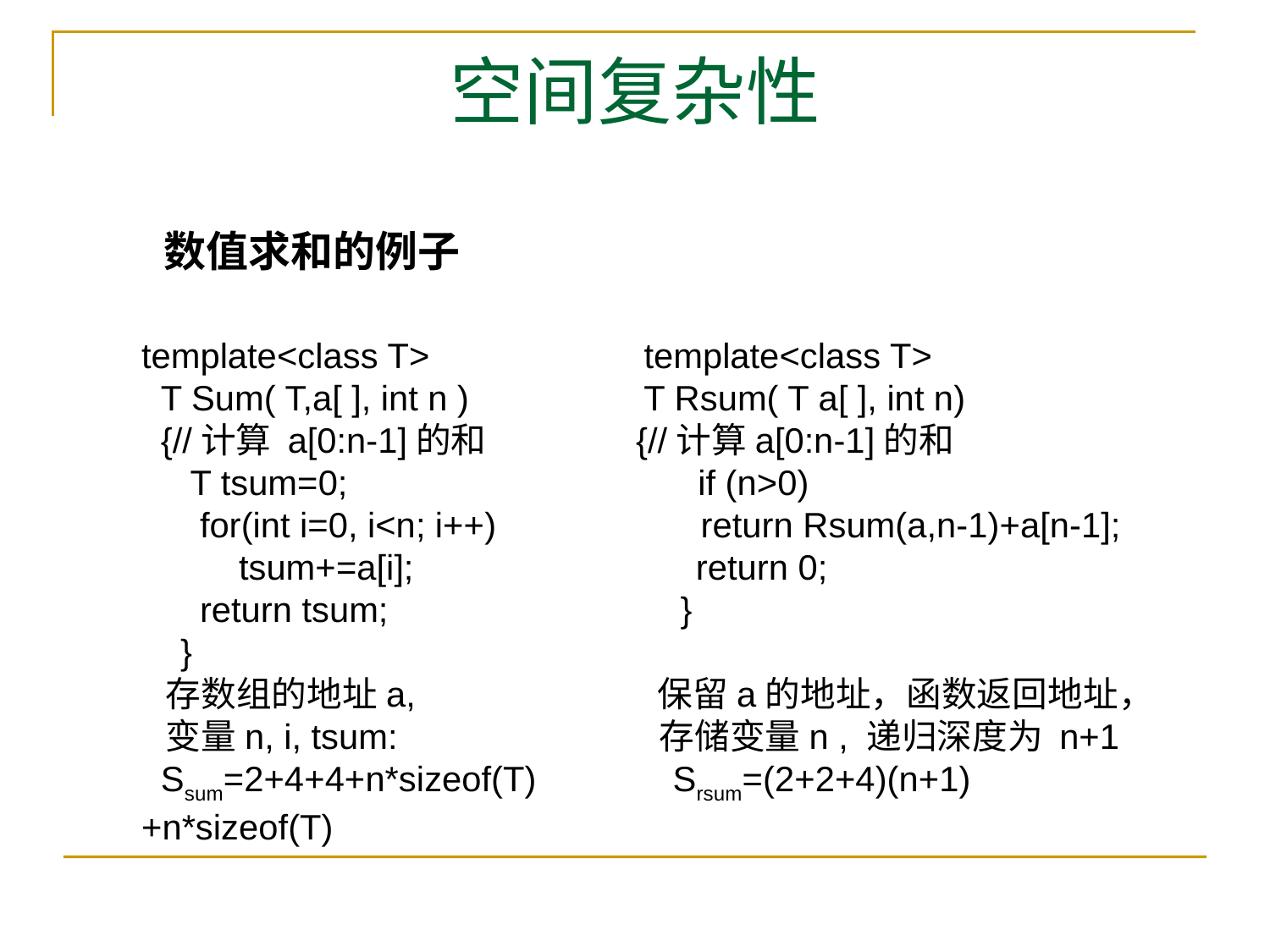

# 空间复杂性
数值求和的例子
template<class T>                      template<class T>
  T Sum( T,a[ ], int n )                  T Rsum( T a[ ], int n)
  {//计算 a[0:n-1]的和                  {//计算a[0:n-1]的和
     T tsum=0;                                    if (n>0)
      for(int i=0, i<n; i++)                     return Rsum(a,n-1)+a[n-1];
          tsum+=a[i];                             return 0;
      return tsum;                              }
    }
  存数组的地址a,                        保留a的地址，函数返回地址，
  变量n, i, tsum:                          存储变量n , 递归深度为 n+1
  Ssum=2+4+4+n*sizeof(T)              Srsum=(2+2+4)(n+1) +n*sizeof(T)